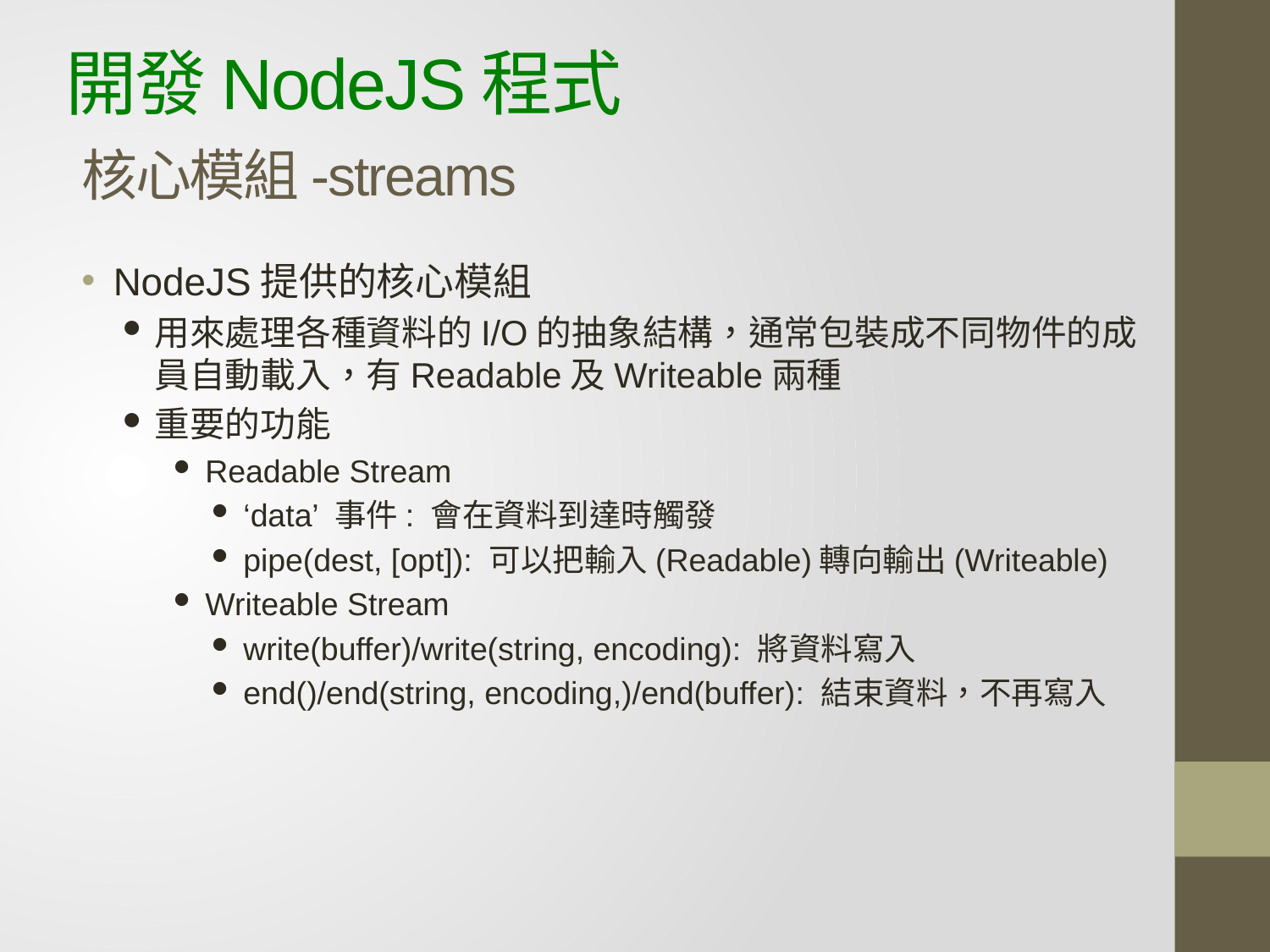

# 開發NodeJS程式 核心模組-streams

NodeJS提供的核心模組
用來處理各種資料的I/O的抽象結構，通常包裝成不同物件的成員自動載入，有Readable及Writeable兩種
重要的功能
Readable Stream
‘data’ 事件: 會在資料到達時觸發
pipe(dest, [opt]): 可以把輸入(Readable)轉向輸出(Writeable)
Writeable Stream
write(buffer)/write(string, encoding): 將資料寫入
end()/end(string, encoding,)/end(buffer): 結束資料，不再寫入